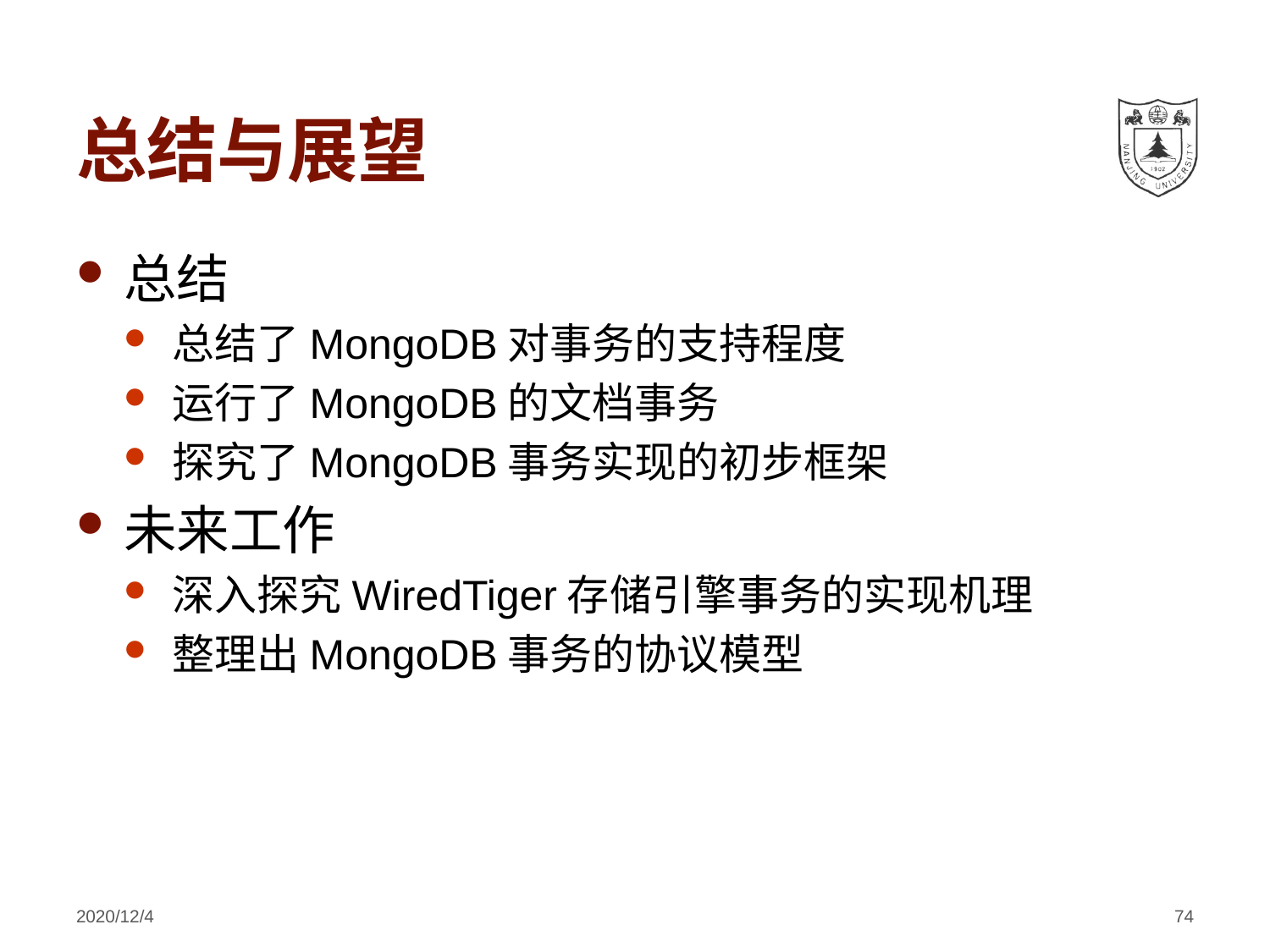

# 总结与展望
总结
总结了MongoDB对事务的支持程度
运行了MongoDB的文档事务
探究了MongoDB事务实现的初步框架
未来工作
深入探究WiredTiger存储引擎事务的实现机理
整理出MongoDB事务的协议模型

2020/12/4

74